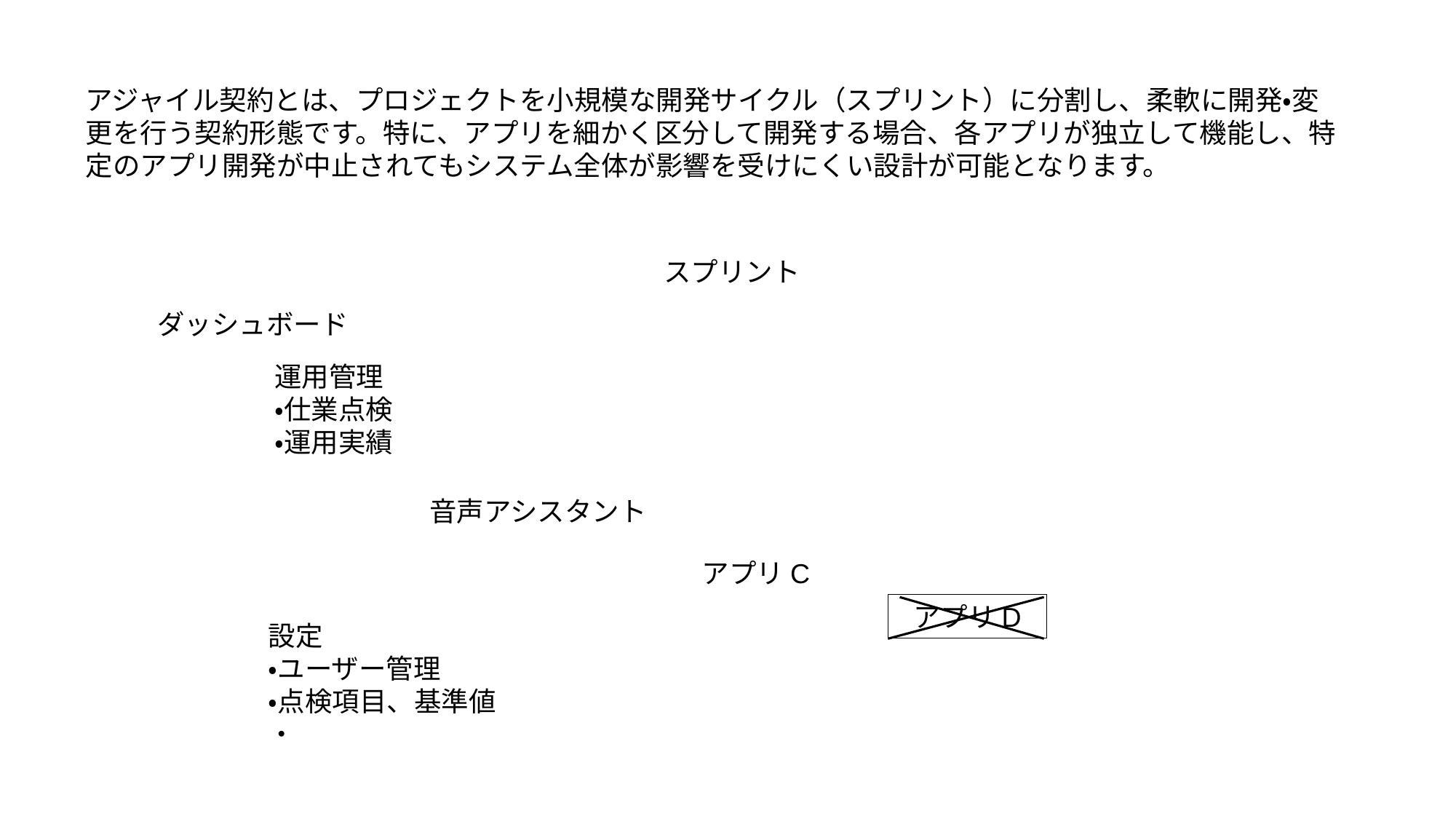

アジャイル契約とは、プロジェクトを小規模な開発サイクル（スプリント）に分割し、柔軟に開発・変更を行う契約形態です。特に、アプリを細かく区分して開発する場合、各アプリが独立して機能し、特定のアプリ開発が中止されてもシステム全体が影響を受けにくい設計が可能となります。
スプリント
ダッシュボード
運用管理
・仕業点検
・運用実績
音声アシスタント
アプリC
アプリD
設定
・ユーザー管理
・点検項目、基準値
・